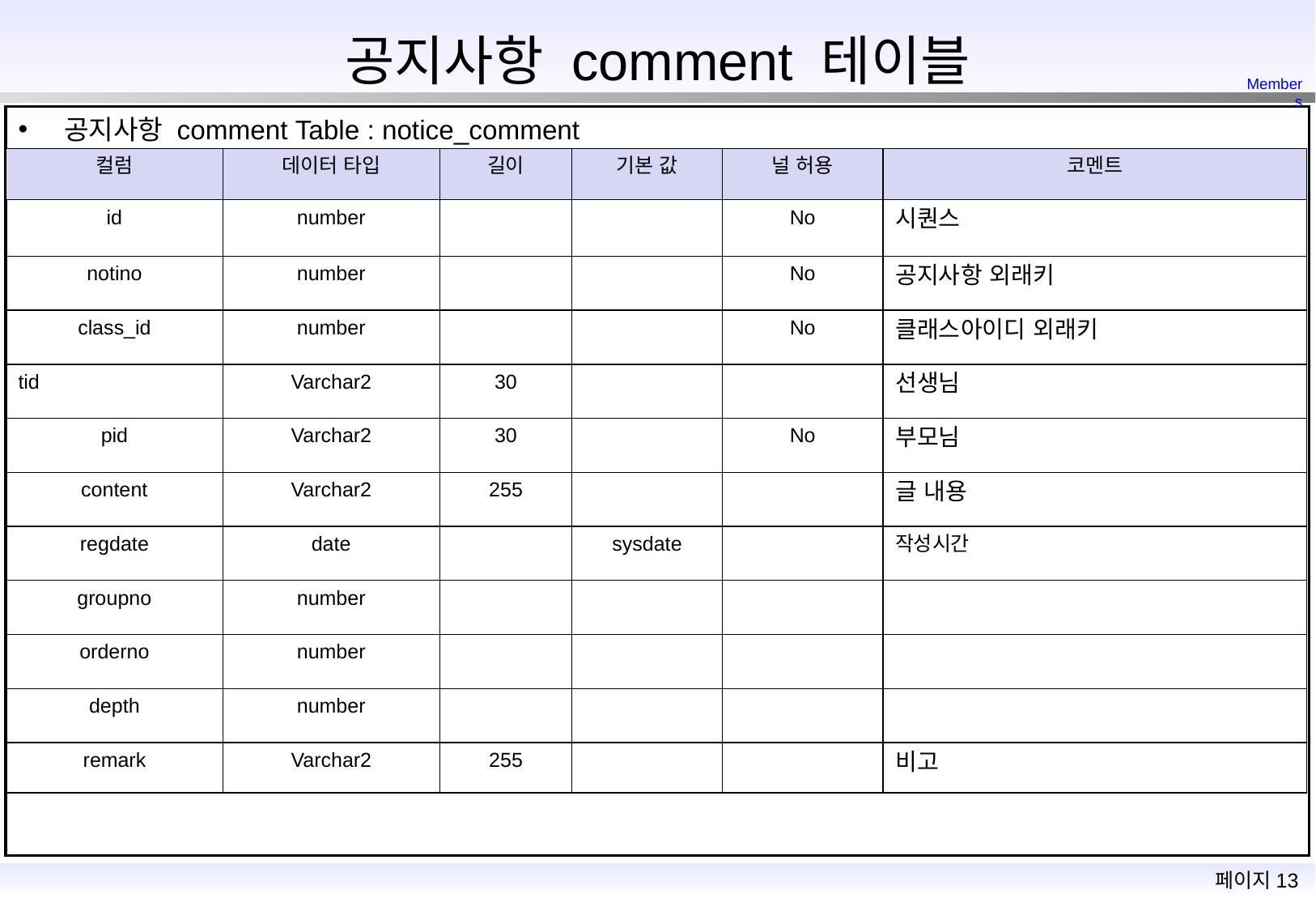

공지사항 comment 테이블
Members
공지사항 comment Table : notice_comment
| 컬럼 | 데이터 타입 | 길이 | 기본 값 | 널 허용 | 코멘트 |
| --- | --- | --- | --- | --- | --- |
| id | number |  |  | No | 시퀀스 |
| notino | number |  |  | No | 공지사항 외래키 |
| class\_id | number |  |  | No | 클래스아이디 외래키 |
| tid | Varchar2 | 30 |  |  | 선생님 |
| pid | Varchar2 | 30 |  | No | 부모님 |
| content | Varchar2 | 255 |  |  | 글 내용 |
| regdate | date |  | sysdate |  | 작성시간 |
| groupno | number |  |  |  |  |
| orderno | number |  |  |  |  |
| depth | number |  |  |  |  |
| remark | Varchar2 | 255 |  |  | 비고 |